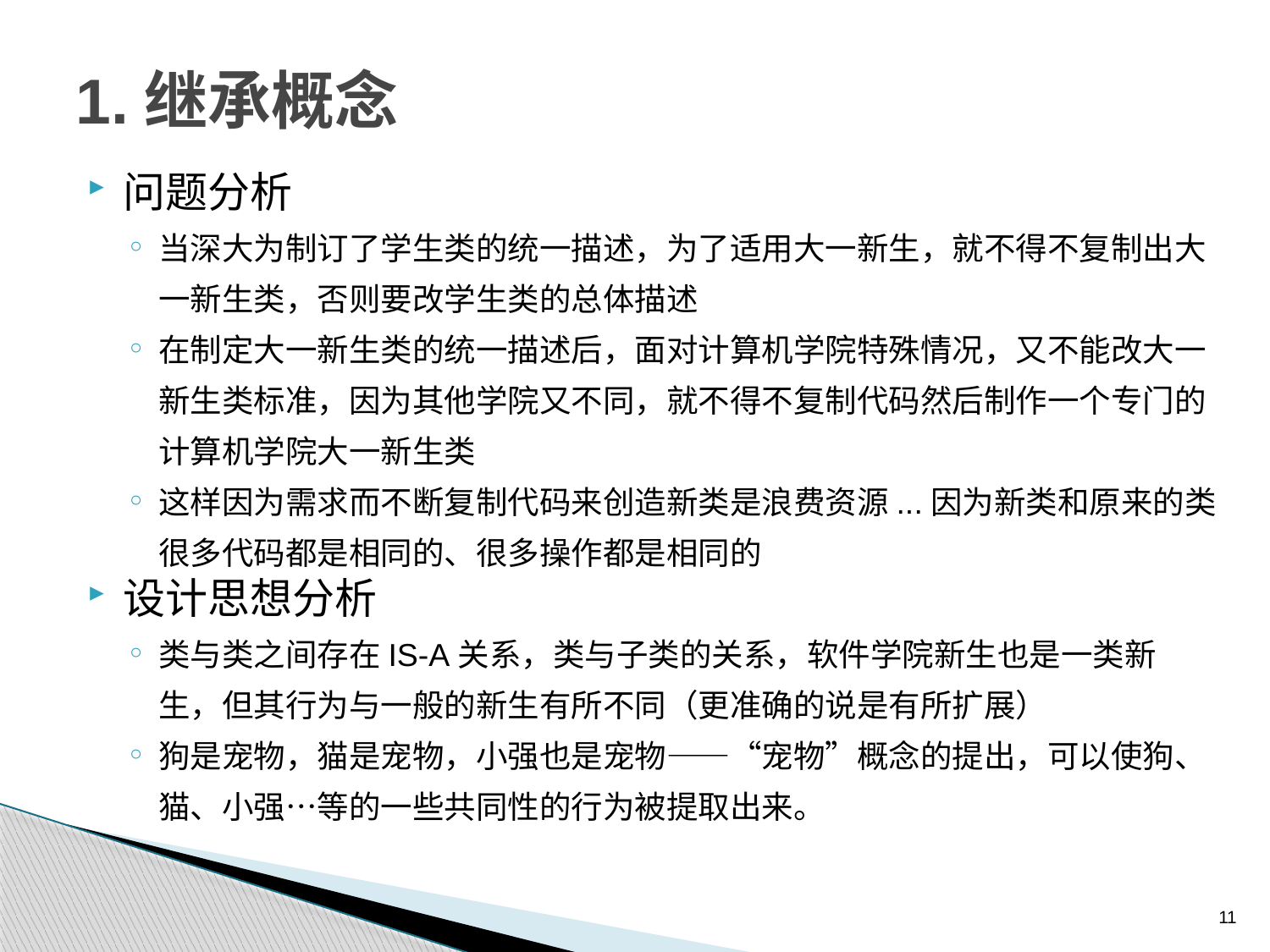

# 1.继承概念
问题分析
当深大为制订了学生类的统一描述，为了适用大一新生，就不得不复制出大一新生类，否则要改学生类的总体描述
在制定大一新生类的统一描述后，面对计算机学院特殊情况，又不能改大一新生类标准，因为其他学院又不同，就不得不复制代码然后制作一个专门的计算机学院大一新生类
这样因为需求而不断复制代码来创造新类是浪费资源...因为新类和原来的类很多代码都是相同的、很多操作都是相同的
设计思想分析
类与类之间存在IS-A关系，类与子类的关系，软件学院新生也是一类新生，但其行为与一般的新生有所不同（更准确的说是有所扩展）
狗是宠物，猫是宠物，小强也是宠物——“宠物”概念的提出，可以使狗、猫、小强…等的一些共同性的行为被提取出来。
11